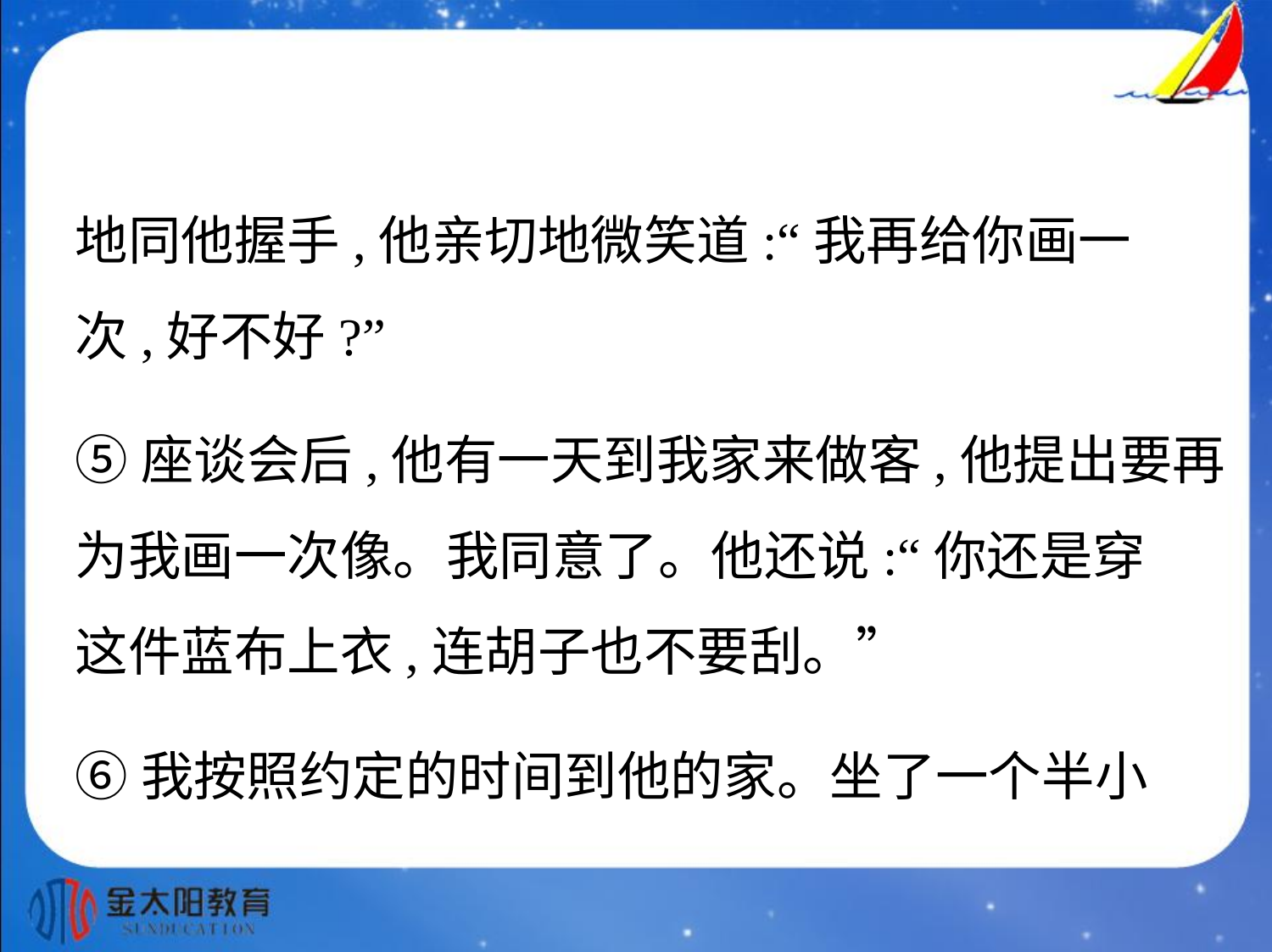

地同他握手,他亲切地微笑道:“我再给你画一
次,好不好?”
⑤座谈会后,他有一天到我家来做客,他提出要再
为我画一次像。我同意了。他还说:“你还是穿
这件蓝布上衣,连胡子也不要刮。”
⑥我按照约定的时间到他的家。坐了一个半小